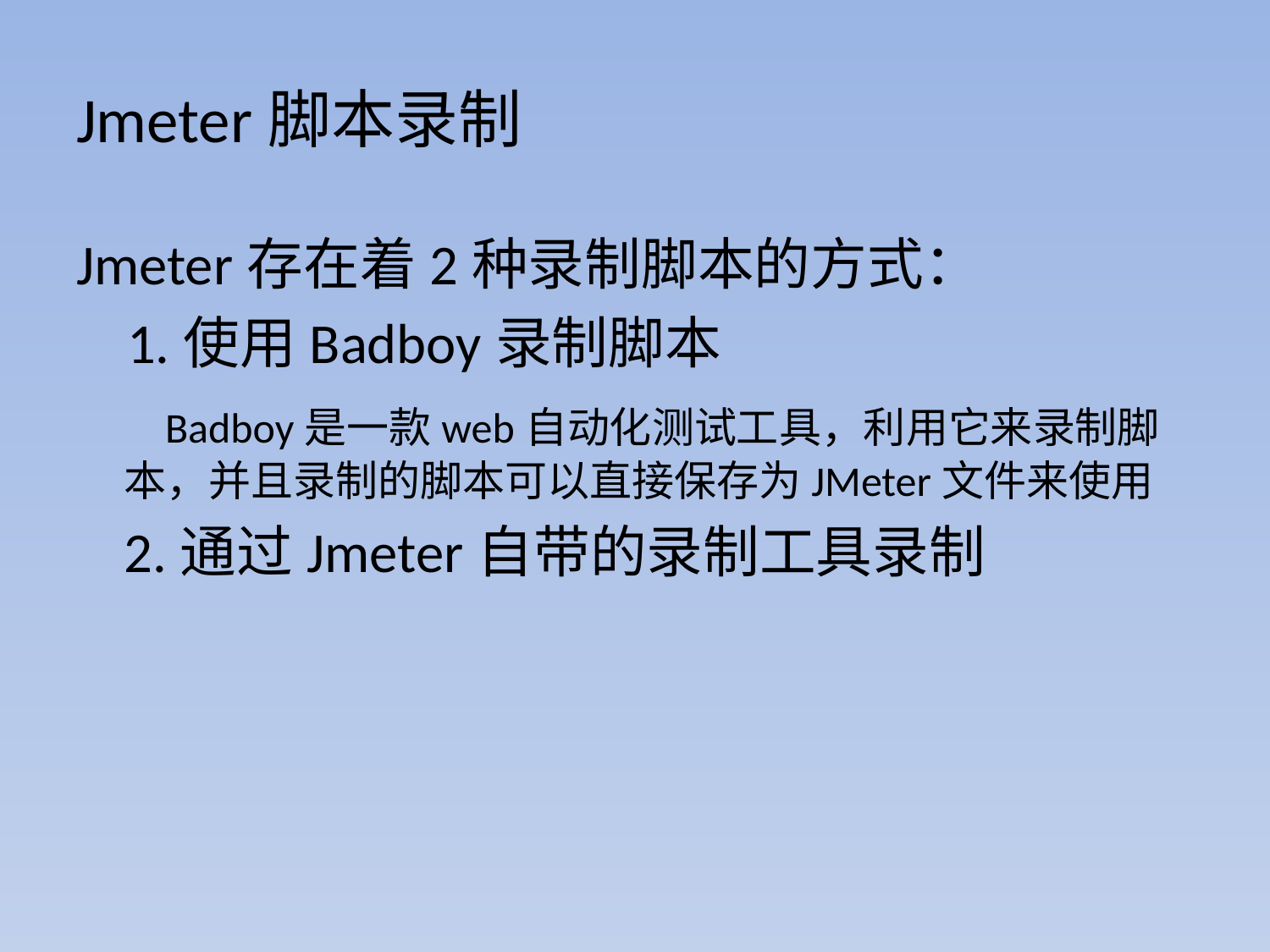

# Jmeter脚本录制
Jmeter存在着2种录制脚本的方式：
    1.使用Badboy录制脚本
       Badboy是一款web自动化测试工具，利用它来录制脚本，并且录制的脚本可以直接保存为JMeter文件来使用
     2.通过Jmeter自带的录制工具录制